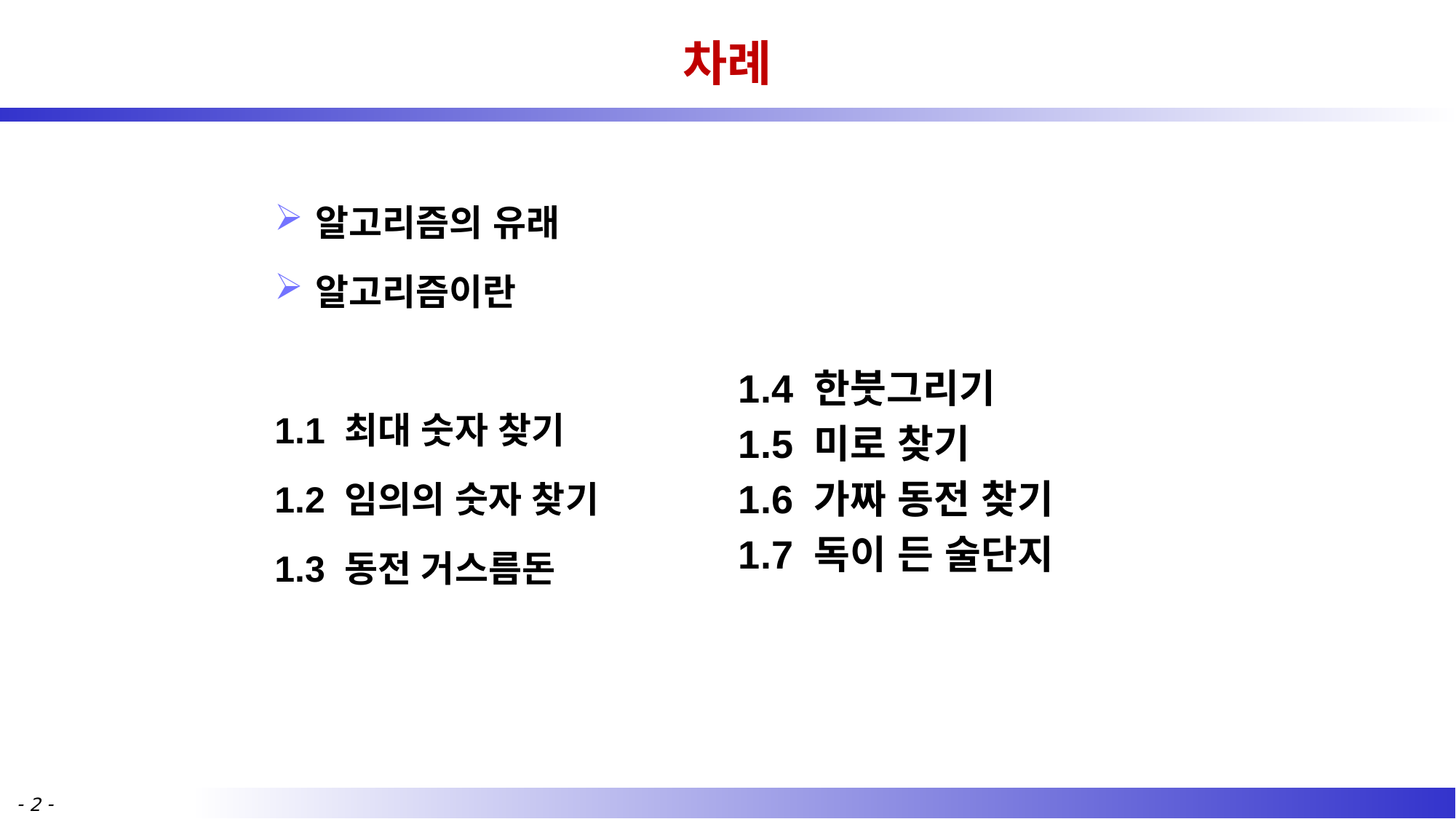

# 차례
알고리즘의 유래
알고리즘이란

1.1 최대 숫자 찾기
1.2 임의의 숫자 찾기
1.3 동전 거스름돈
1.4 한붓그리기
1.5 미로 찾기
1.6 가짜 동전 찾기
1.7 독이 든 술단지
- 2 -